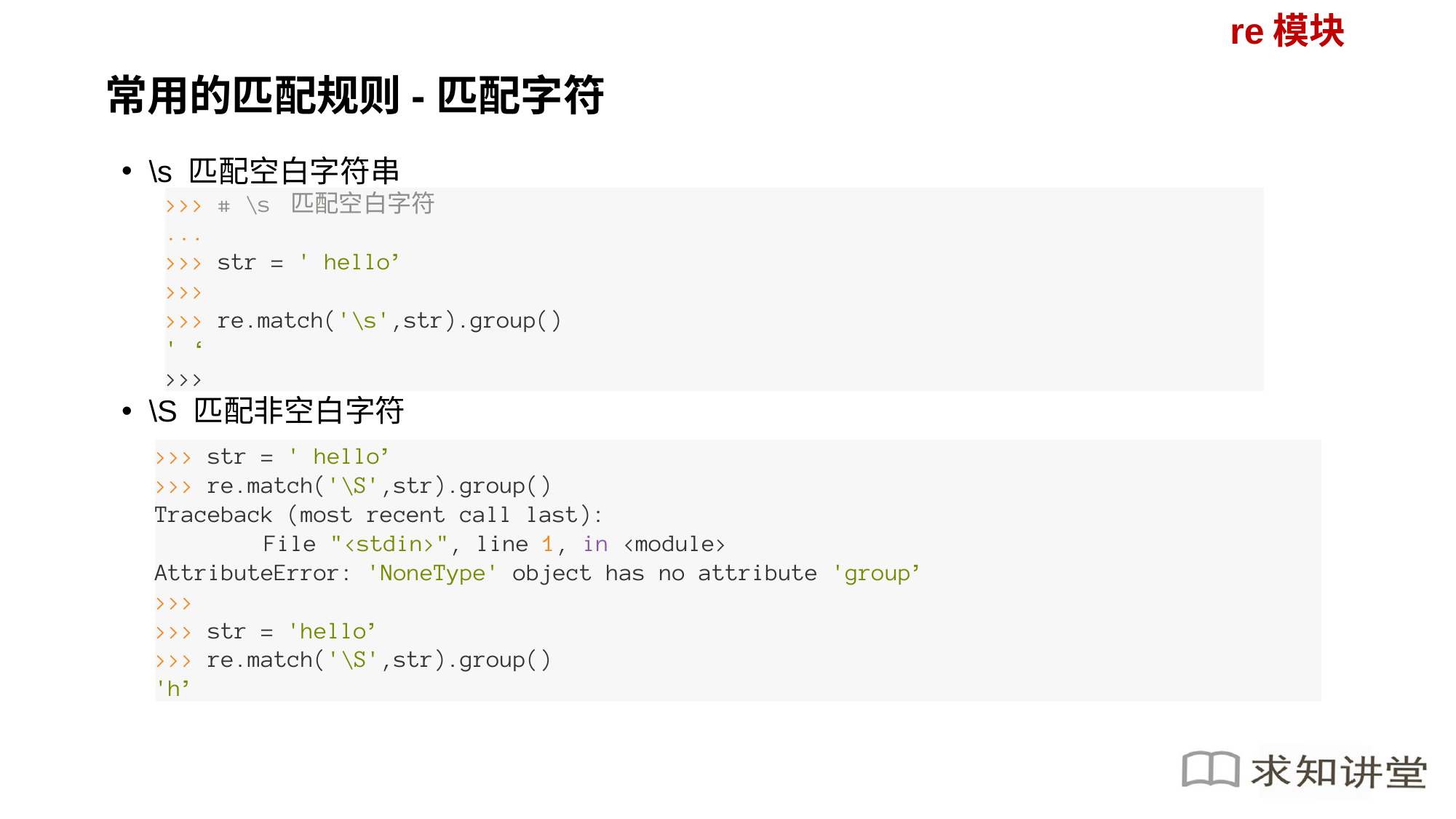

re模块
# 常用的匹配规则-匹配字符
\s 匹配空白字符串

\S 匹配非空白字符
>>> # \s 匹配空白字符
...
>>> str = ' hello’
>>>
>>> re.match('\s',str).group()
' ‘
>>>
>>> str = ' hello’
>>> re.match('\S',str).group()
Traceback (most recent call last):
	File "<stdin>", line 1, in <module>
AttributeError: 'NoneType' object has no attribute 'group’
>>>
>>> str = 'hello’
>>> re.match('\S',str).group()
'h’